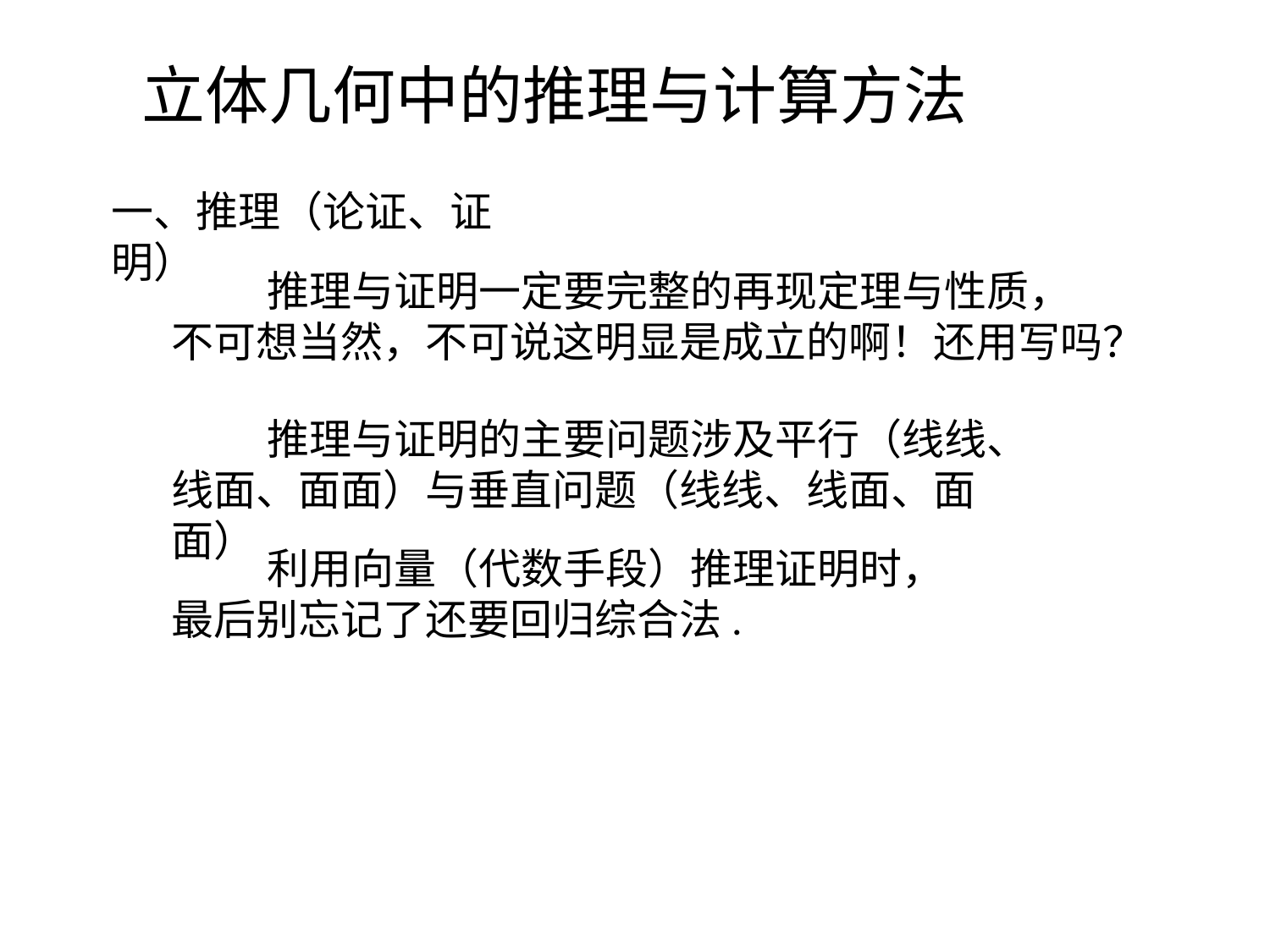

立体几何中的推理与计算方法
一、推理（论证、证明）
         推理与证明一定要完整的再现定理与性质，不可想当然，不可说这明显是成立的啊！还用写吗？
         推理与证明的主要问题涉及平行（线线、线面、面面）与垂直问题（线线、线面、面面）
         利用向量（代数手段）推理证明时，最后别忘记了还要回归综合法.